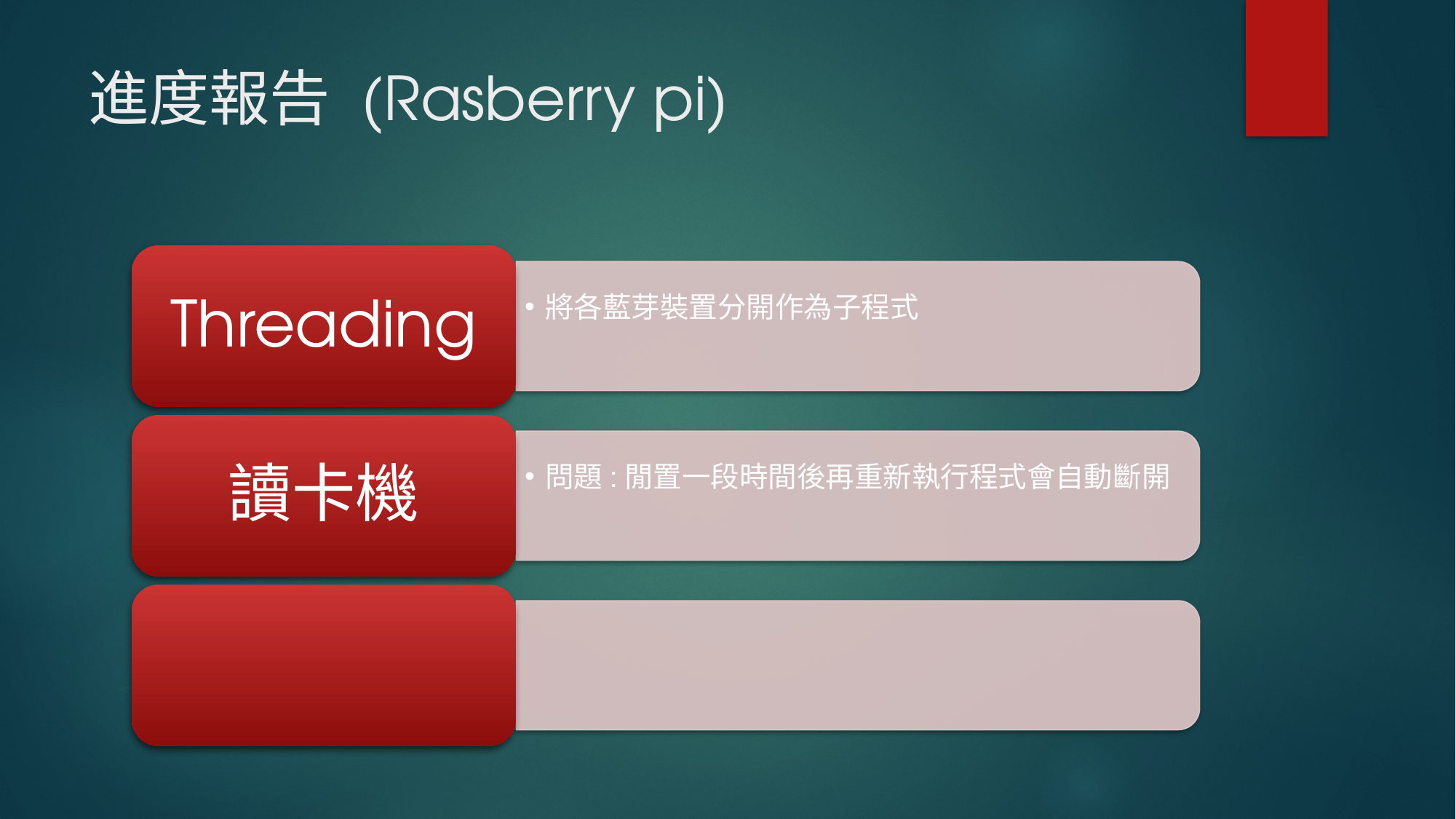

# 進度報告 (Rasberry pi)

Threading
將各藍芽裝置分開作為子程式

讀卡機
問題:閒置一段時間後再重新執行程式會自動斷開